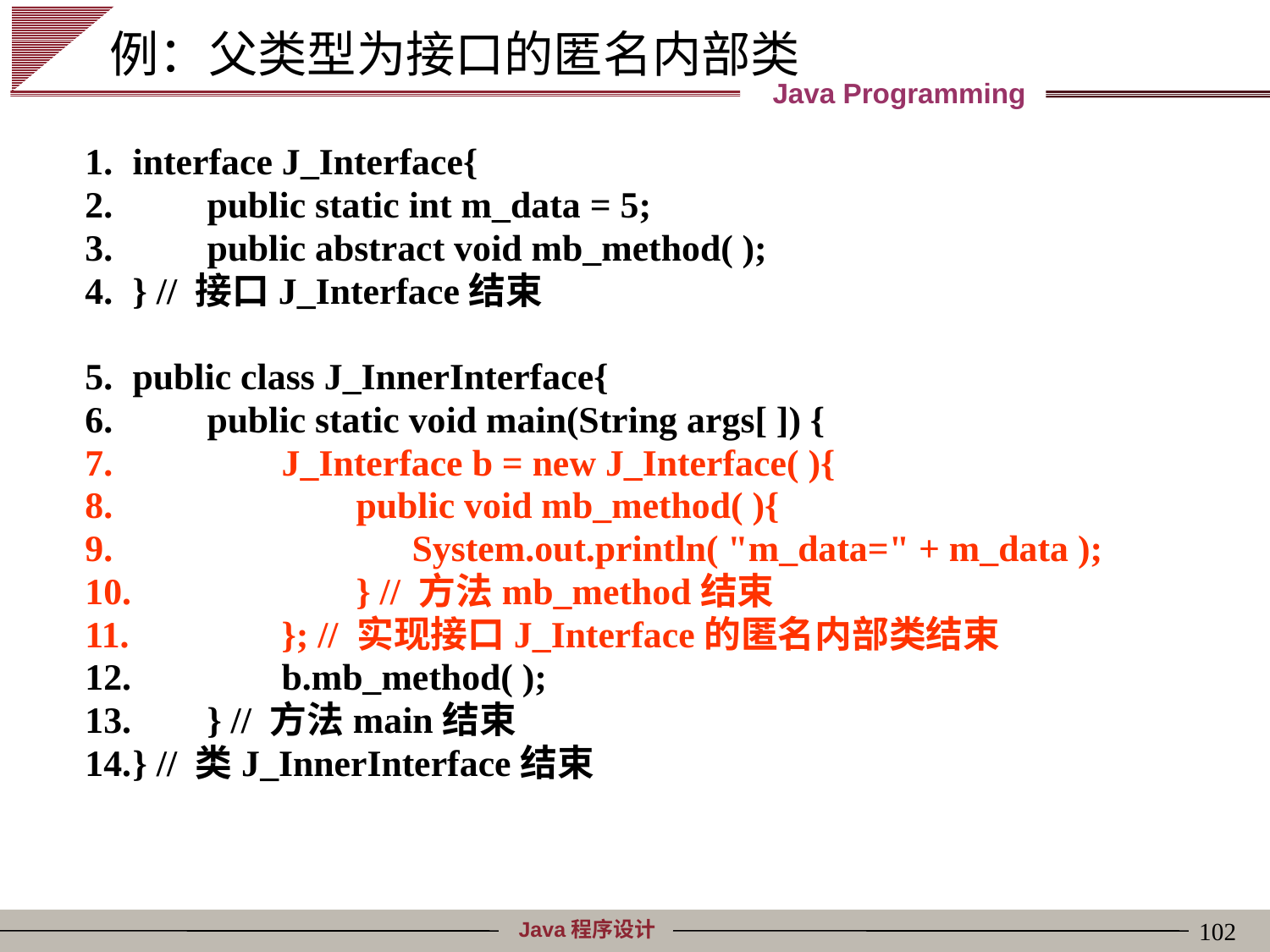

# 例：父类型为接口的匿名内部类
interface J_Interface{
        public static int m_data = 5;
        public abstract void mb_method( );
} // 接口J_Interface结束

public class J_InnerInterface{
        public static void main(String args[ ]) {
                J_Interface b = new J_Interface( ){
                        public void mb_method( ){
                              System.out.println( "m_data=" + m_data );
                        } // 方法mb_method结束
                }; // 实现接口J_Interface的匿名内部类结束
                b.mb_method( );
        } // 方法main结束
} // 类J_InnerInterface结束